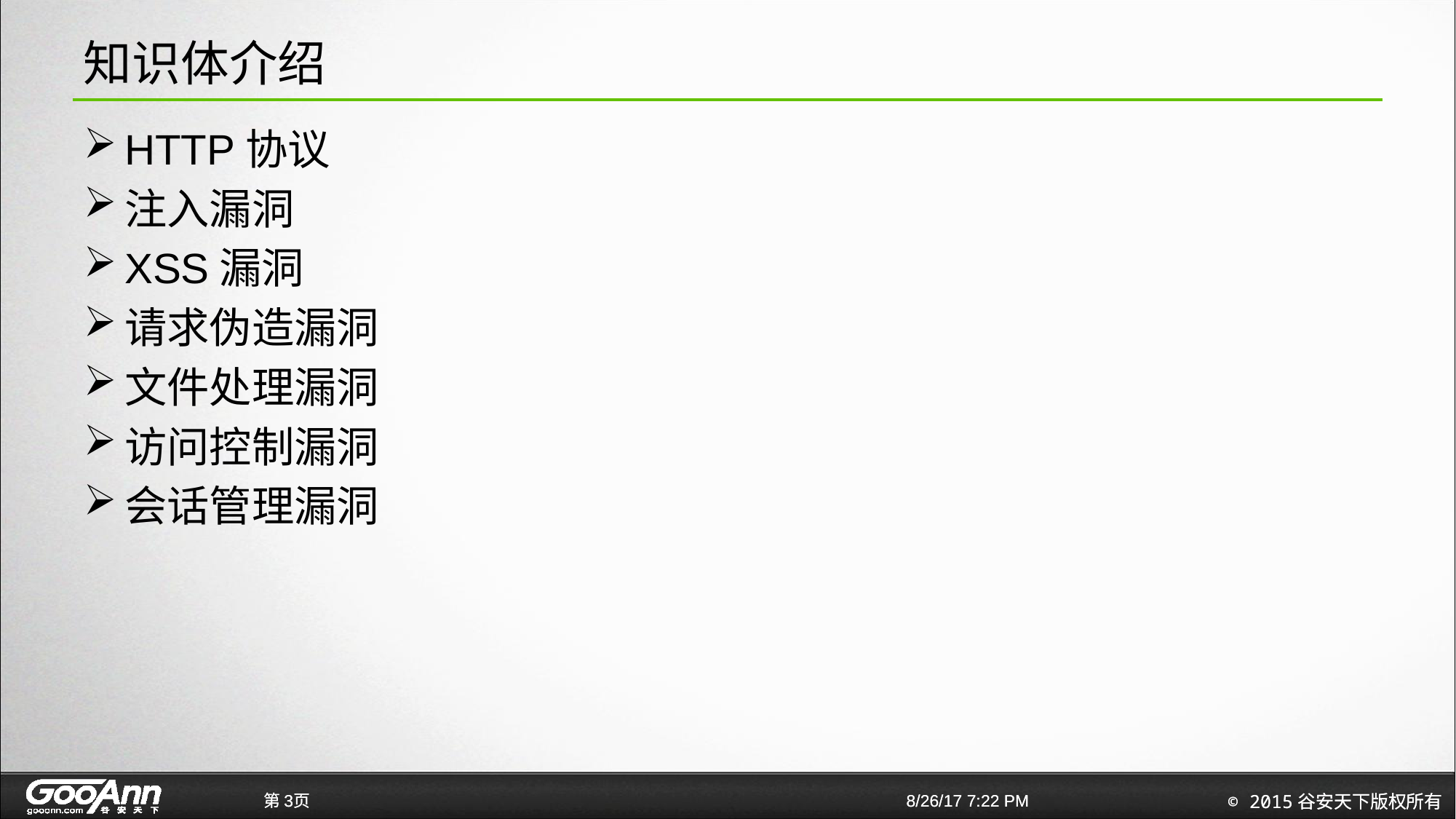

# 知识体介绍
HTTP协议
注入漏洞
XSS漏洞
请求伪造漏洞
文件处理漏洞
访问控制漏洞
会话管理漏洞